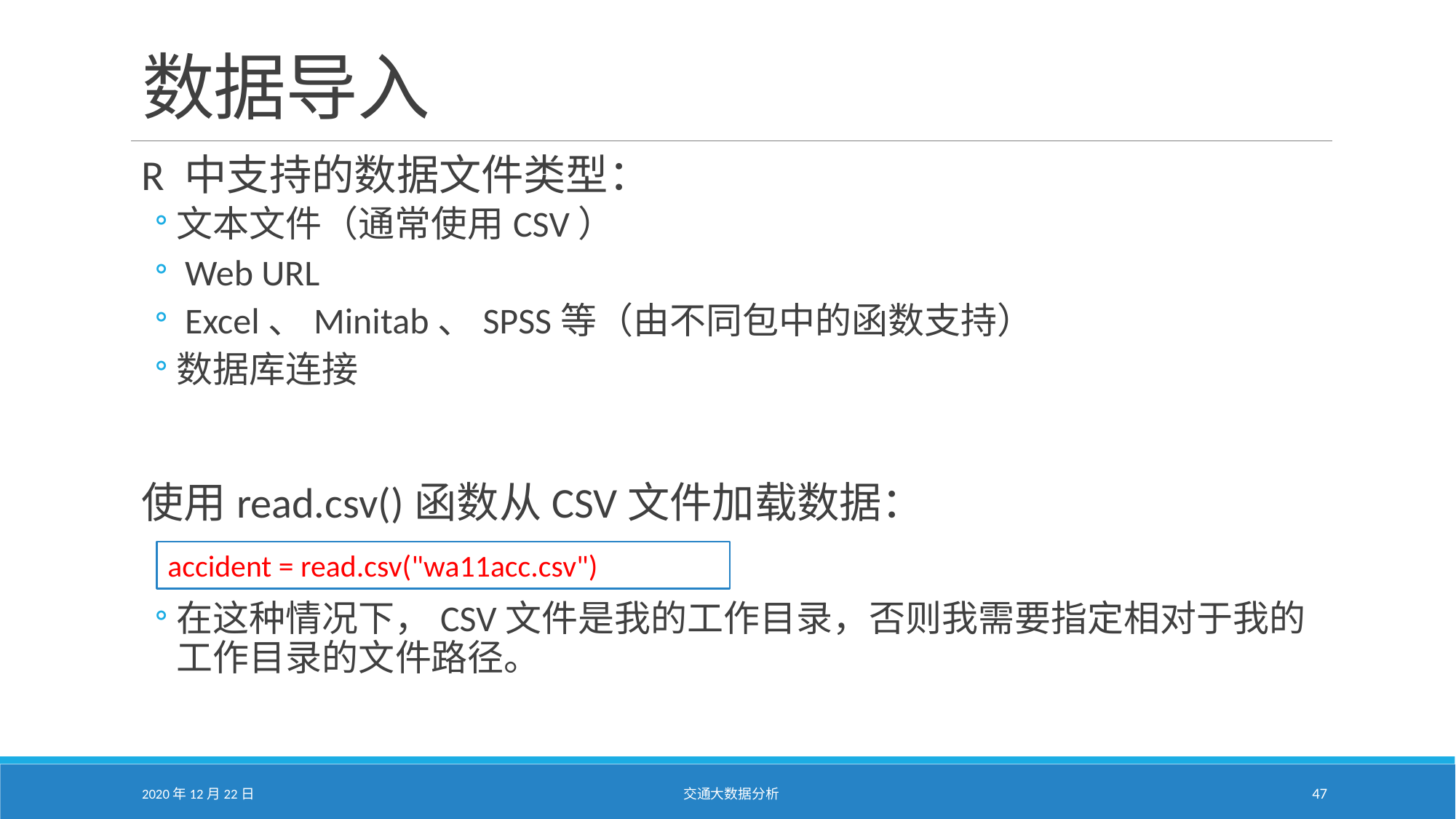

# 数据导入
R 中支持的数据文件类型：
文本文件（通常使用CSV）
 Web URL
 Excel、Minitab、SPSS等（由不同包中的函数支持）
数据库连接

使用read.csv()函数从CSV文件加载数据：

在这种情况下，CSV文件是我的工作目录，否则我需要指定相对于我的工作目录的文件路径。
accident = read.csv("wa11acc.csv")
2020年12月22日
交通大数据分析
47